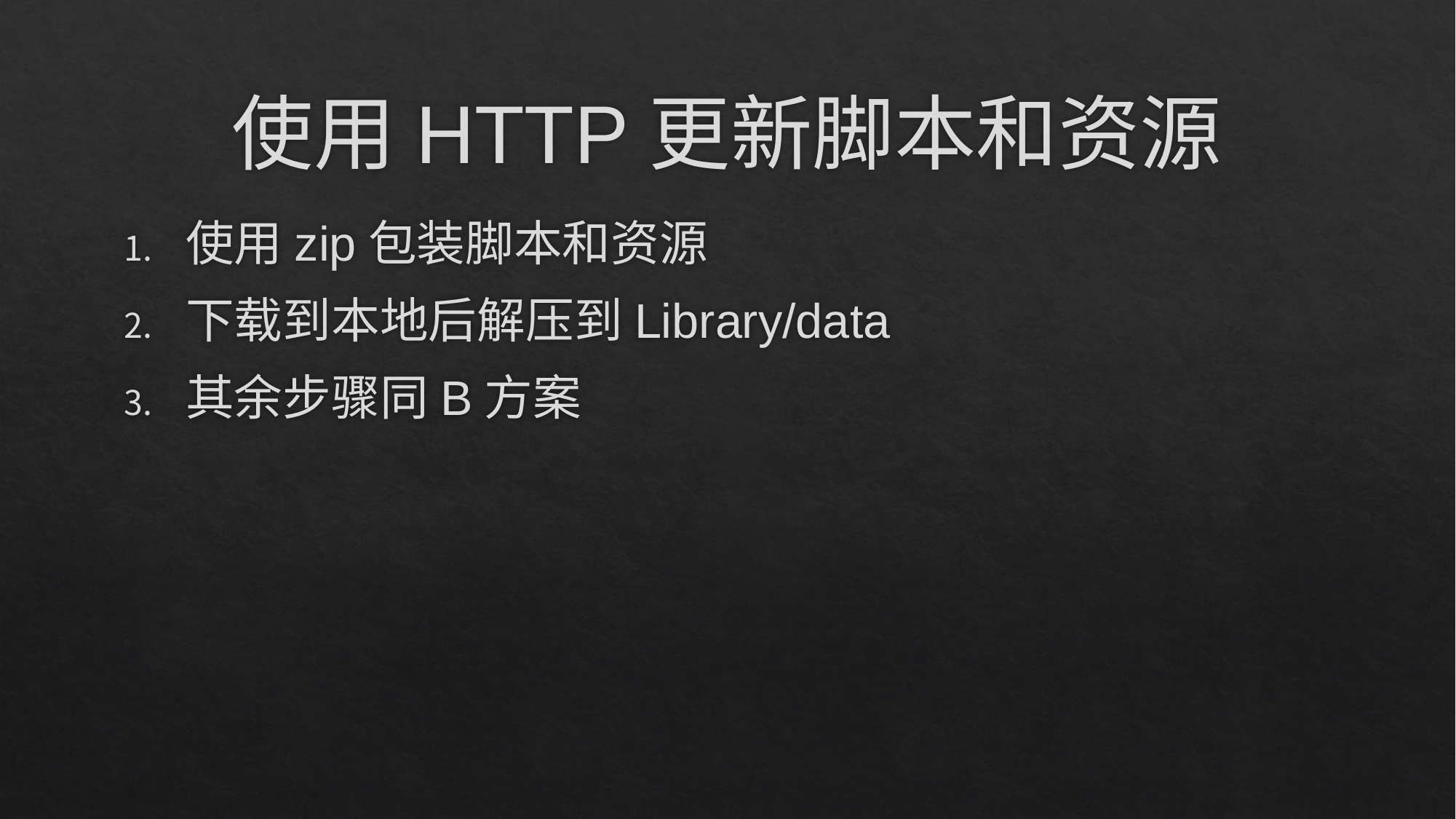

# 使用HTTP更新脚本和资源
使用zip包装脚本和资源
下载到本地后解压到Library/data
其余步骤同B方案